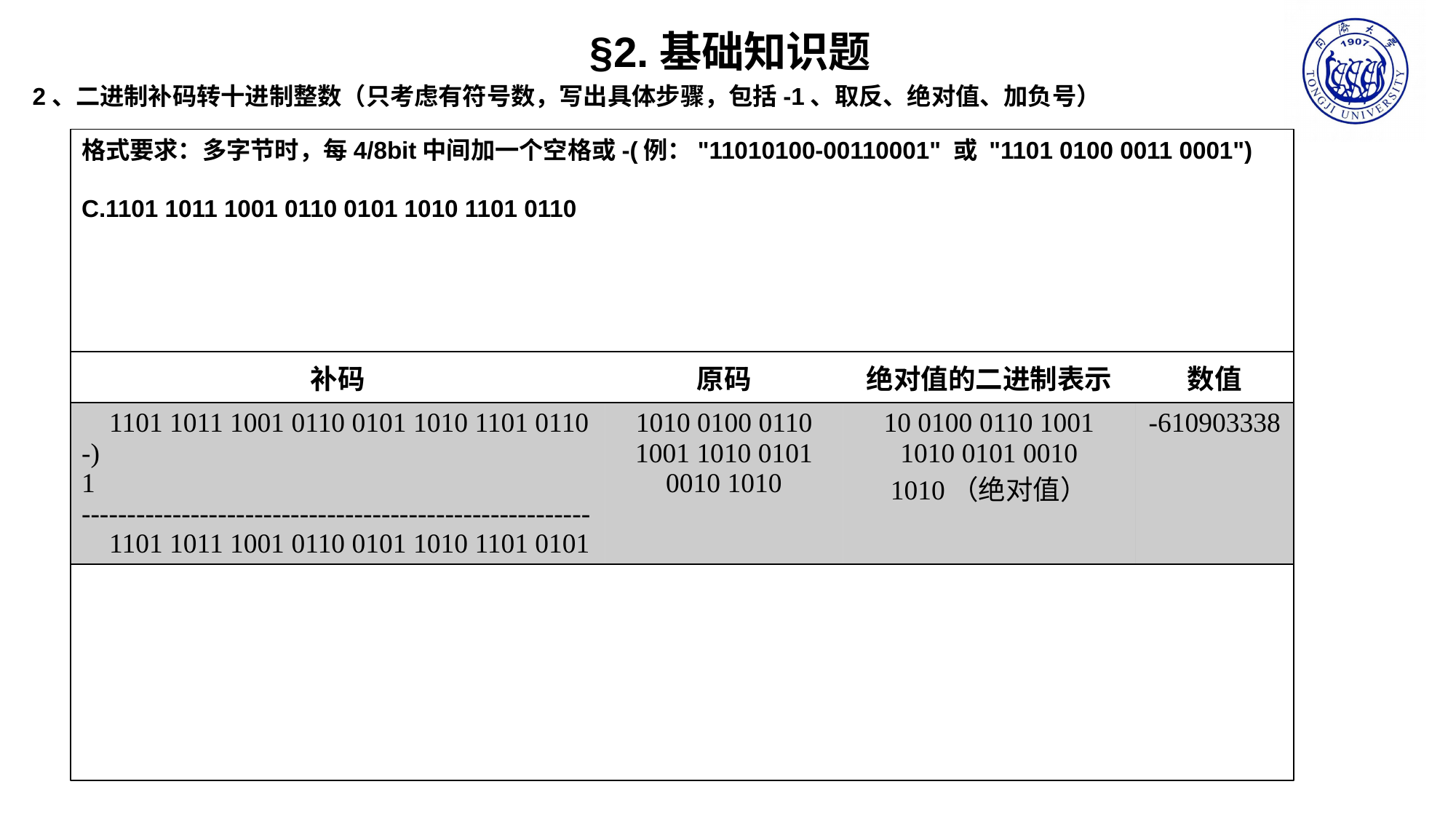

§2.基础知识题
2、二进制补码转十进制整数（只考虑有符号数，写出具体步骤，包括-1、取反、绝对值、加负号）
格式要求：多字节时，每4/8bit中间加一个空格或-(例："11010100-00110001" 或 "1101 0100 0011 0001")

C.1101 1011 1001 0110 0101 1010 1101 0110
| 补码 | 原码 | 绝对值的二进制表示 | 数值 |
| --- | --- | --- | --- |
| 1101 1011 1001 0110 0101 1010 1101 0110 -) 1 -------------------------------------------------------- 1101 1011 1001 0110 0101 1010 1101 0101 | 1010 0100 0110 1001 1010 0101 0010 1010 | 10 0100 0110 1001 1010 0101 0010 1010（绝对值） | -610903338 |